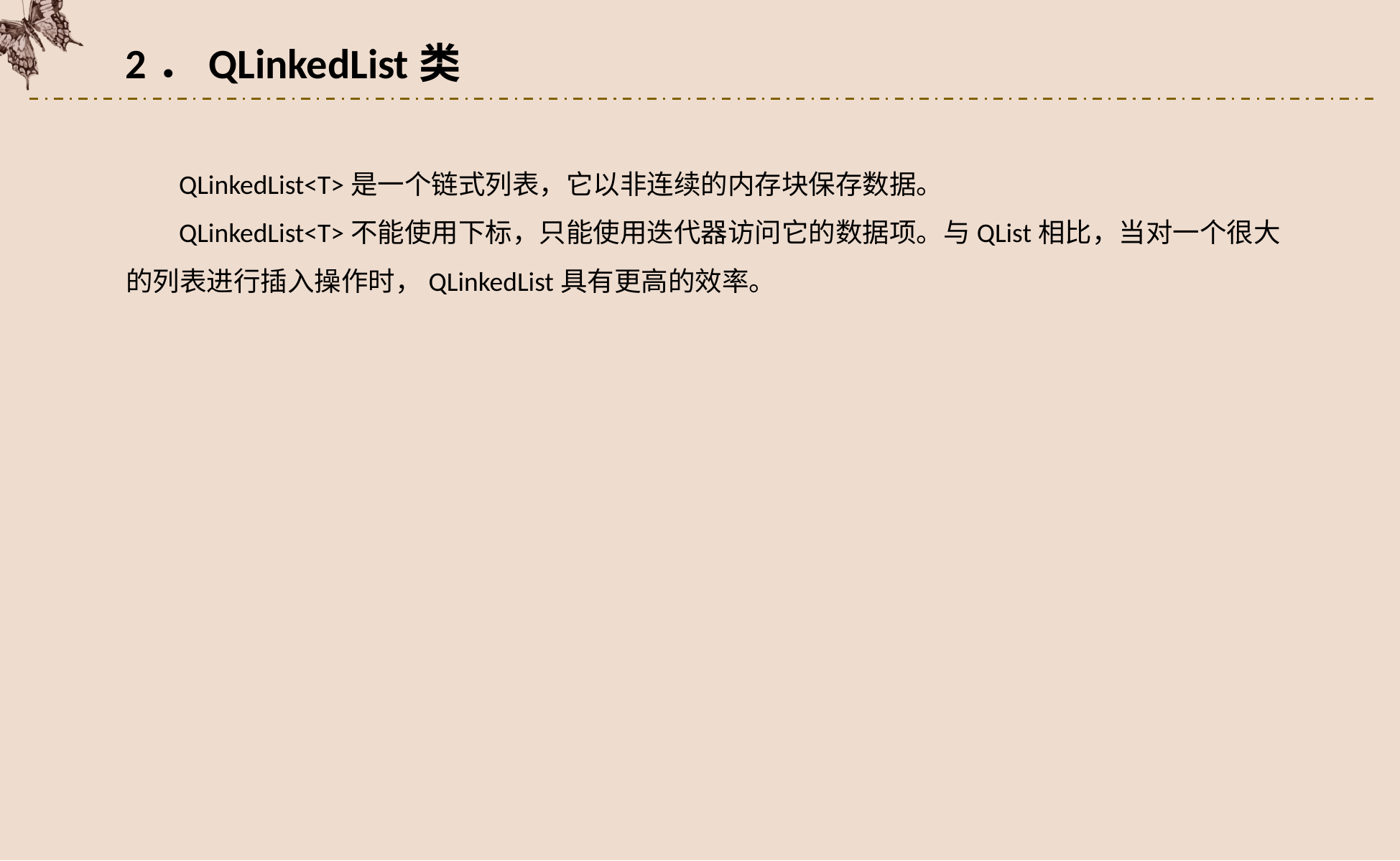

2．QLinkedList类
QLinkedList<T>是一个链式列表，它以非连续的内存块保存数据。
QLinkedList<T>不能使用下标，只能使用迭代器访问它的数据项。与QList相比，当对一个很大的列表进行插入操作时，QLinkedList具有更高的效率。